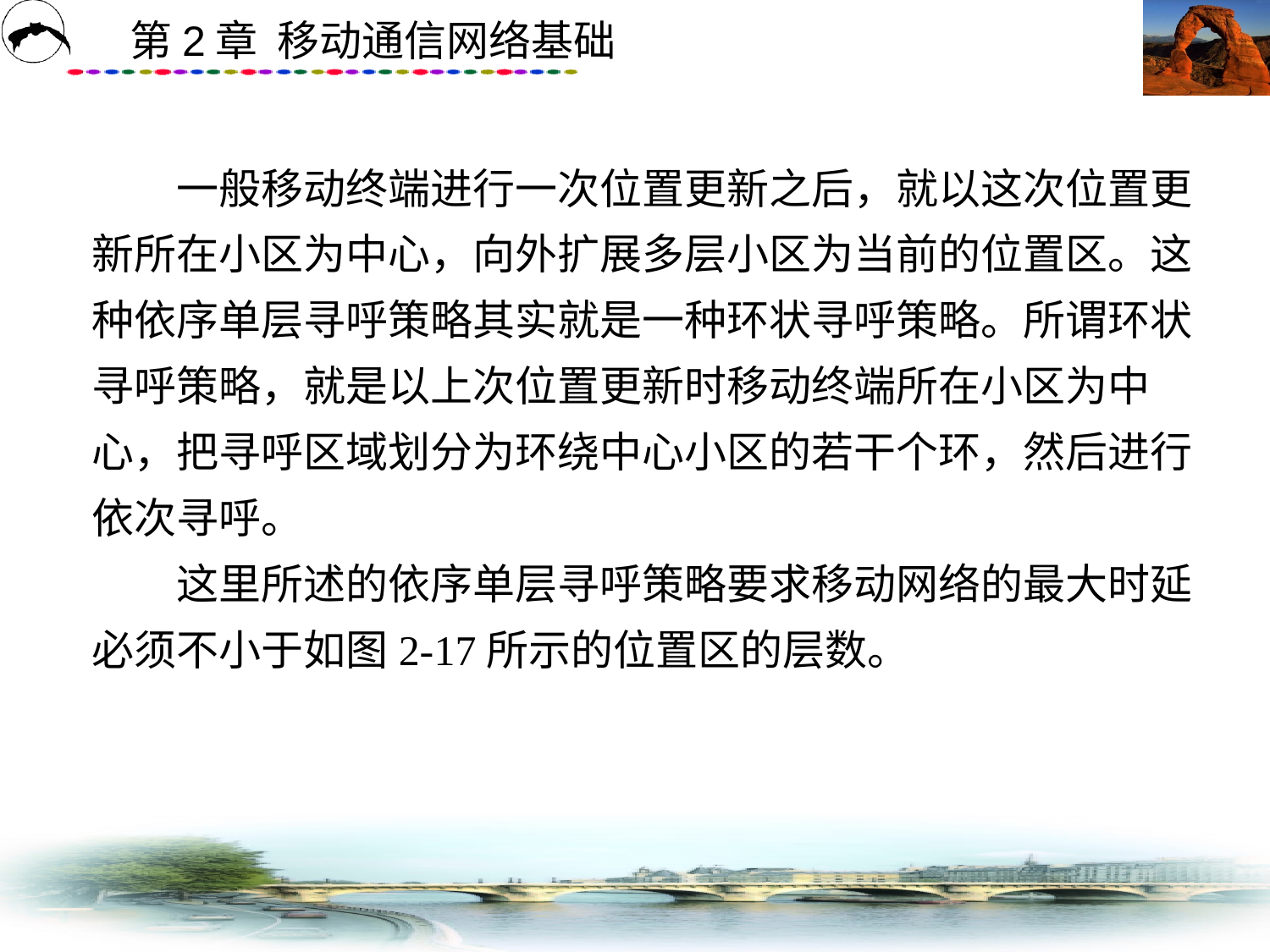

# 一般移动终端进行一次位置更新之后，就以这次位置更新所在小区为中心，向外扩展多层小区为当前的位置区。这种依序单层寻呼策略其实就是一种环状寻呼策略。所谓环状寻呼策略，就是以上次位置更新时移动终端所在小区为中心，把寻呼区域划分为环绕中心小区的若干个环，然后进行依次寻呼。 　　这里所述的依序单层寻呼策略要求移动网络的最大时延必须不小于如图2-17所示的位置区的层数。